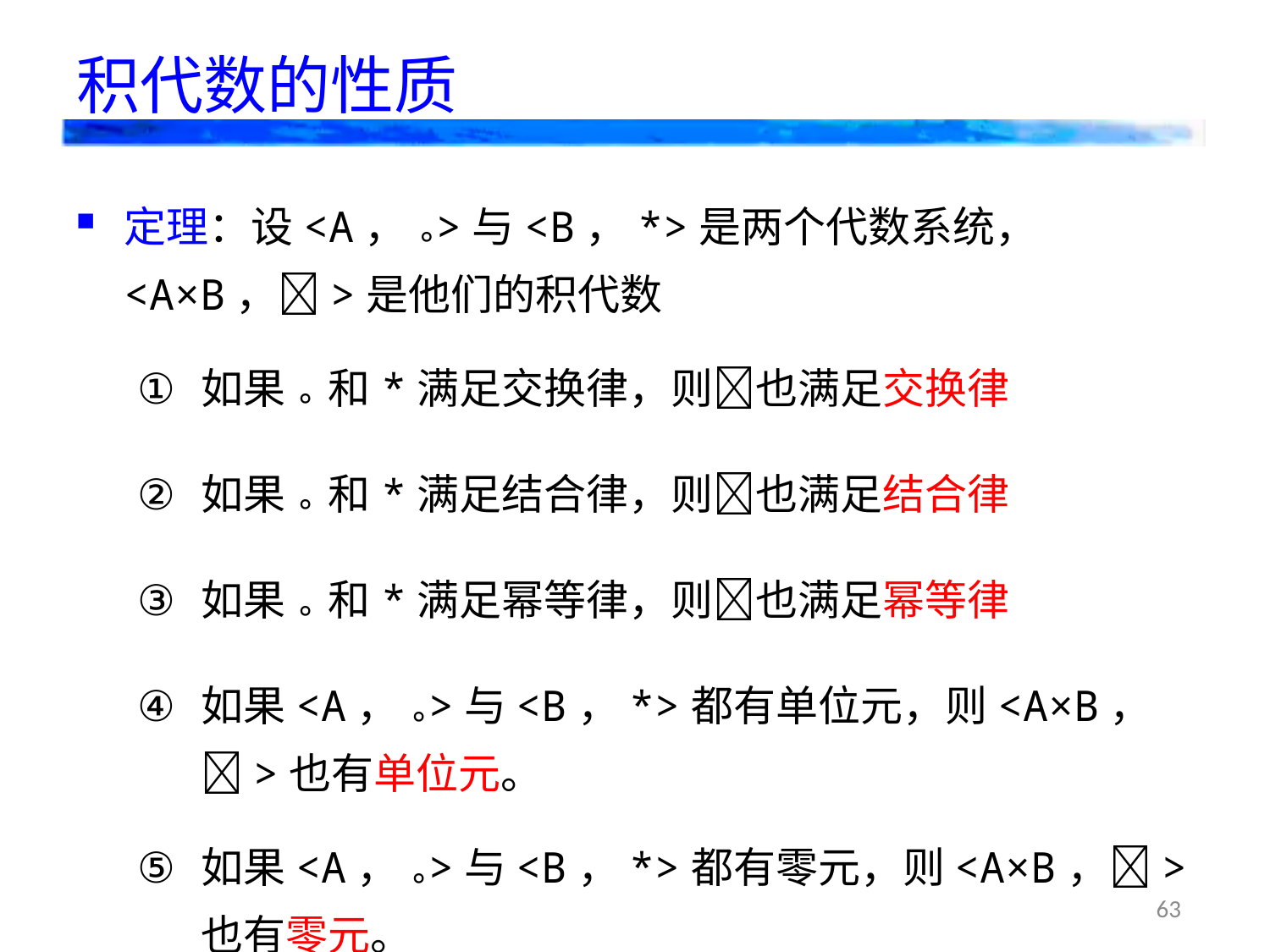

# 积代数的性质
定理：设<A，°>与<B，*>是两个代数系统， <A×B，Δ>是他们的积代数
如果°和*满足交换律，则Δ也满足交换律
如果°和*满足结合律，则Δ也满足结合律
如果°和*满足幂等律，则Δ也满足幂等律
如果<A，°>与<B，*>都有单位元，则<A×B，Δ>也有单位元。
如果<A，°>与<B，*>都有零元，则<A×B，Δ>也有零元。
证明：略
63